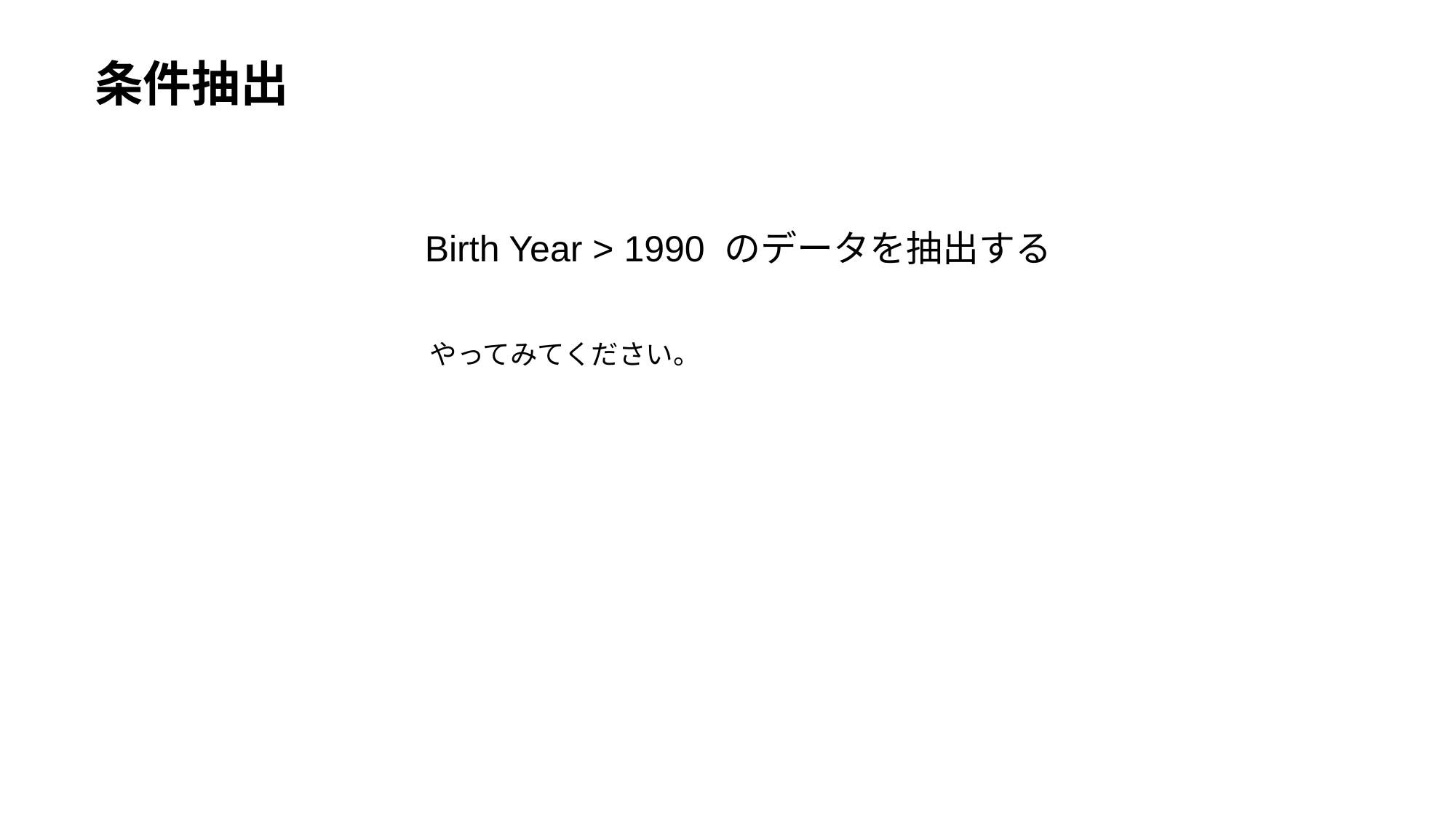

条件抽出
Birth Year > 1990 のデータを抽出する
やってみてください。